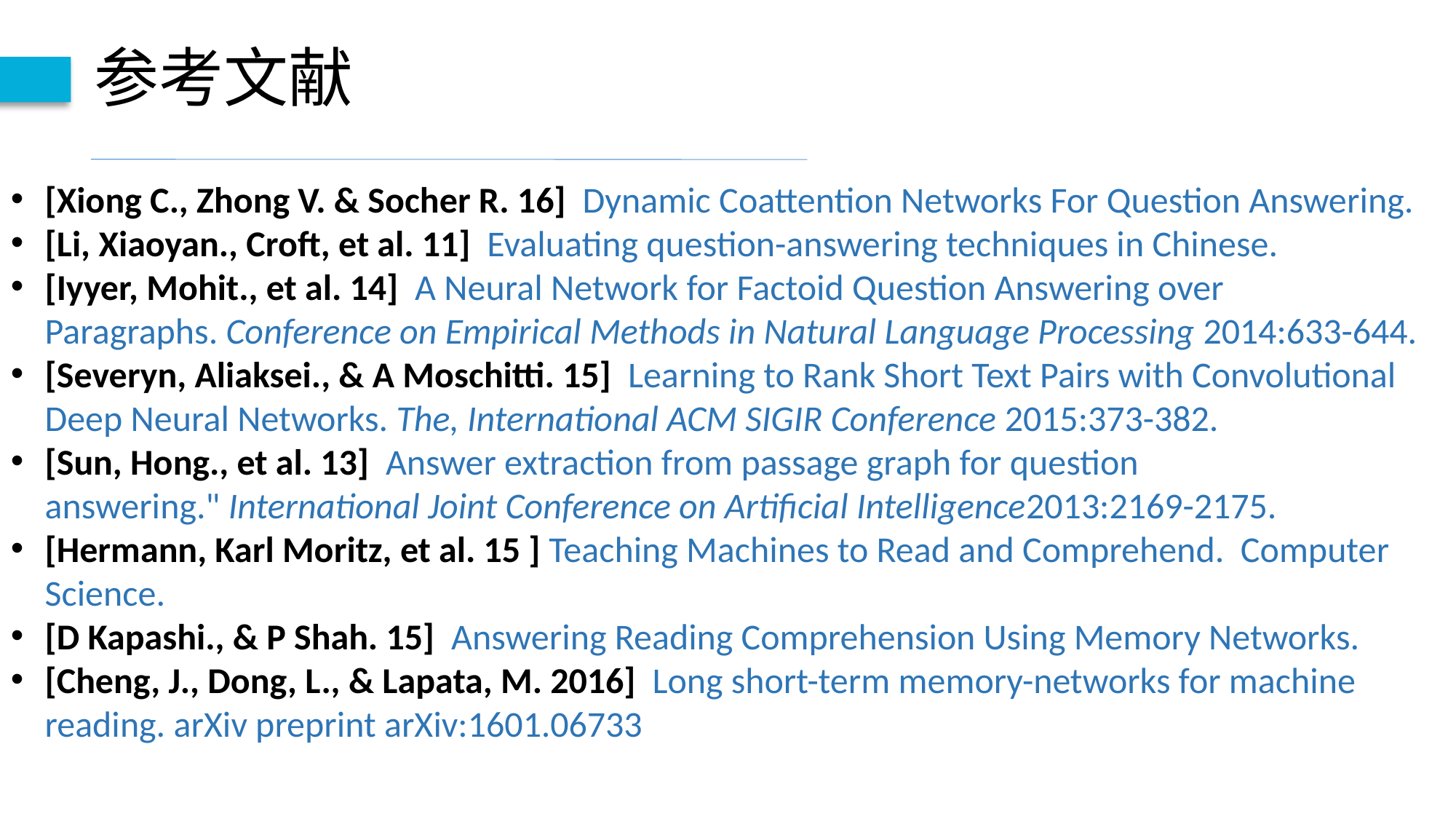

参考文献

[Xiong C., Zhong V. & Socher R. 16]  Dynamic Coattention Networks For Question Answering.
[Li, Xiaoyan., Croft, et al. 11]  Evaluating question-answering techniques in Chinese.
[Iyyer, Mohit., et al. 14]  A Neural Network for Factoid Question Answering over Paragraphs. Conference on Empirical Methods in Natural Language Processing 2014:633-644.
[Severyn, Aliaksei., & A Moschitti. 15]  Learning to Rank Short Text Pairs with Convolutional Deep Neural Networks. The, International ACM SIGIR Conference 2015:373-382.
[Sun, Hong., et al. 13]  Answer extraction from passage graph for question answering." International Joint Conference on Artificial Intelligence2013:2169-2175.
[Hermann, Karl Moritz, et al. 15 ] Teaching Machines to Read and Comprehend.  Computer Science.
[D Kapashi., & P Shah. 15]  Answering Reading Comprehension Using Memory Networks.
[Cheng, J., Dong, L., & Lapata, M. 2016]  Long short-term memory-networks for machine reading. arXiv preprint arXiv:1601.06733